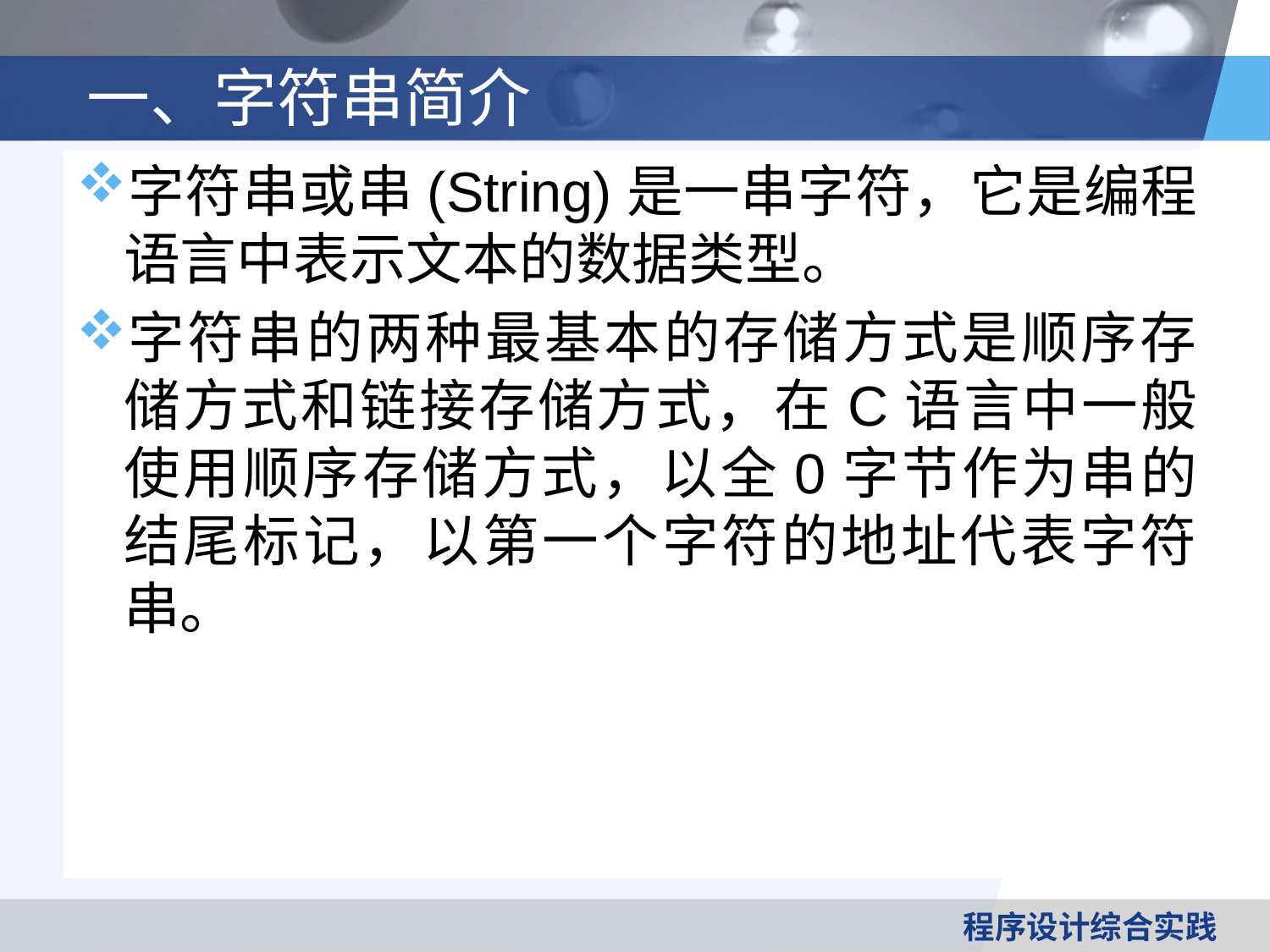

# 一、字符串简介
字符串或串(String)是一串字符，它是编程语言中表示文本的数据类型。
字符串的两种最基本的存储方式是顺序存储方式和链接存储方式，在C语言中一般使用顺序存储方式，以全0字节作为串的结尾标记，以第一个字符的地址代表字符串。